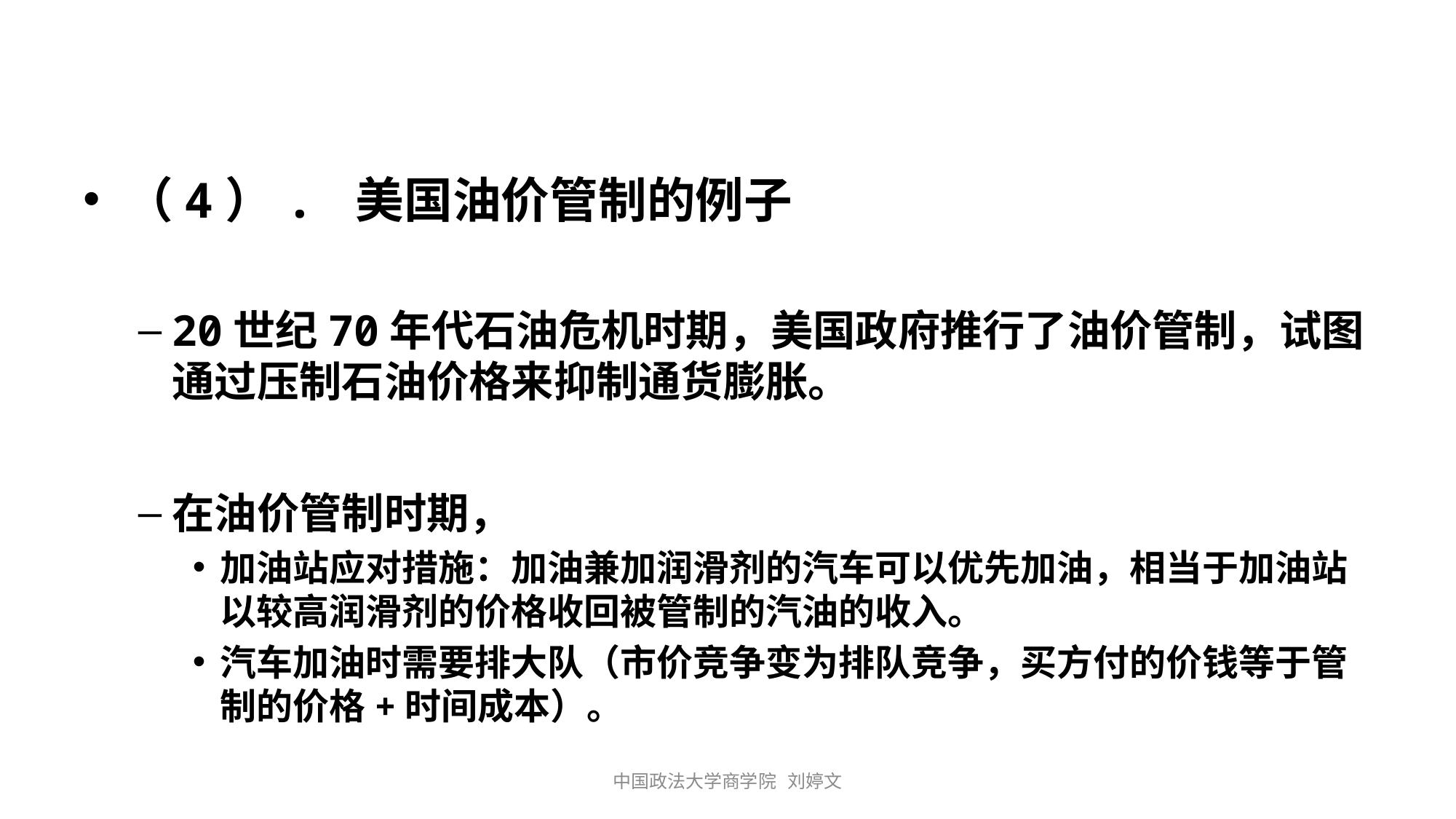

#
（4）. 美国油价管制的例子

20世纪70年代石油危机时期，美国政府推行了油价管制，试图通过压制石油价格来抑制通货膨胀。

在油价管制时期，
加油站应对措施：加油兼加润滑剂的汽车可以优先加油，相当于加油站以较高润滑剂的价格收回被管制的汽油的收入。
汽车加油时需要排大队（市价竞争变为排队竞争，买方付的价钱等于管制的价格+时间成本）。

中国政法大学商学院  刘婷文